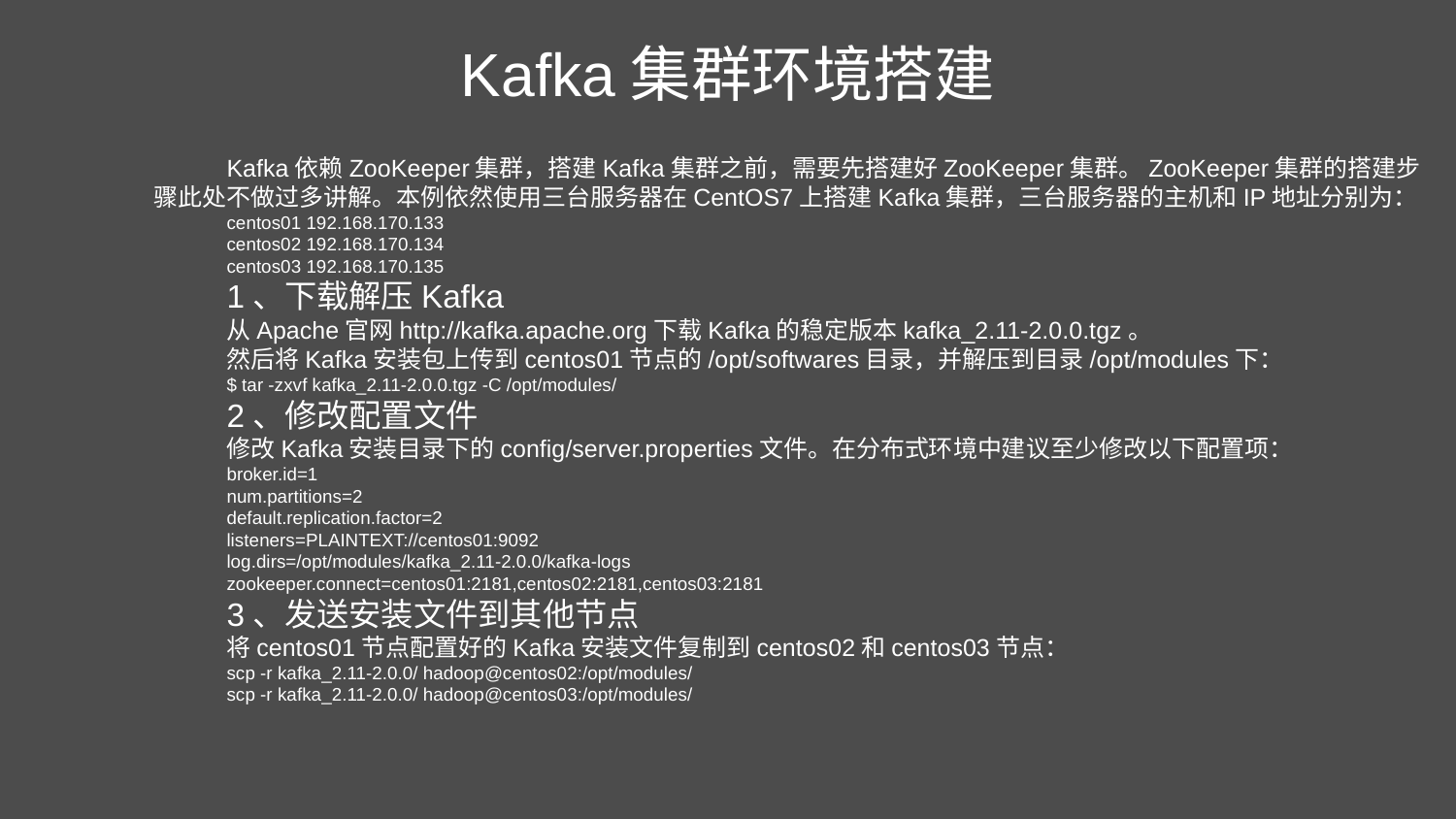

Kafka集群环境搭建

Kafka依赖ZooKeeper集群，搭建Kafka集群之前，需要先搭建好ZooKeeper集群。ZooKeeper集群的搭建步骤此处不做过多讲解。本例依然使用三台服务器在CentOS7上搭建Kafka集群，三台服务器的主机和IP地址分别为：
centos01 192.168.170.133
centos02 192.168.170.134
centos03 192.168.170.135
1、下载解压Kafka
从Apache官网http://kafka.apache.org下载Kafka的稳定版本kafka_2.11-2.0.0.tgz。
然后将Kafka安装包上传到centos01节点的/opt/softwares目录，并解压到目录/opt/modules下：
$ tar -zxvf kafka_2.11-2.0.0.tgz -C /opt/modules/
2、修改配置文件
修改Kafka安装目录下的config/server.properties文件。在分布式环境中建议至少修改以下配置项：
broker.id=1
num.partitions=2
default.replication.factor=2
listeners=PLAINTEXT://centos01:9092
log.dirs=/opt/modules/kafka_2.11-2.0.0/kafka-logs
zookeeper.connect=centos01:2181,centos02:2181,centos03:2181
3、发送安装文件到其他节点
将centos01节点配置好的Kafka安装文件复制到centos02和centos03节点：
scp -r kafka_2.11-2.0.0/ hadoop@centos02:/opt/modules/
scp -r kafka_2.11-2.0.0/ hadoop@centos03:/opt/modules/